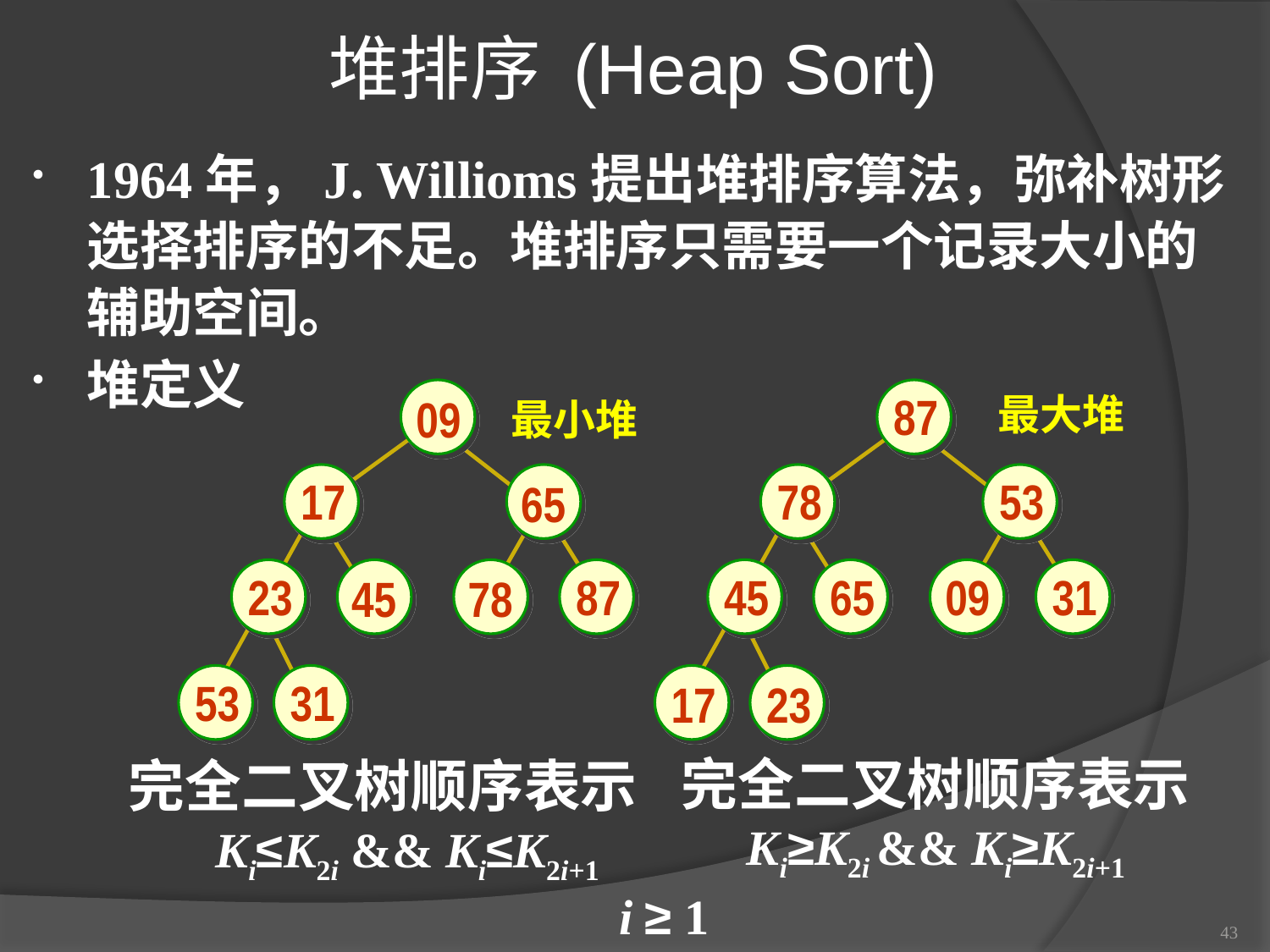

# 堆排序 (Heap Sort)

1964年，J. Willioms提出堆排序算法，弥补树形选择排序的不足。堆排序只需要一个记录大小的辅助空间。
堆定义

87
09

17

78

53
65

23

87

45

65

09

31
45
78

53

31

17
23
最大堆
最小堆
完全二叉树顺序表示
Ki≥K2i && Ki≥K2i+1
完全二叉树顺序表示
    Ki≤K2i && Ki≤K2i+1
i ≥ 1
43